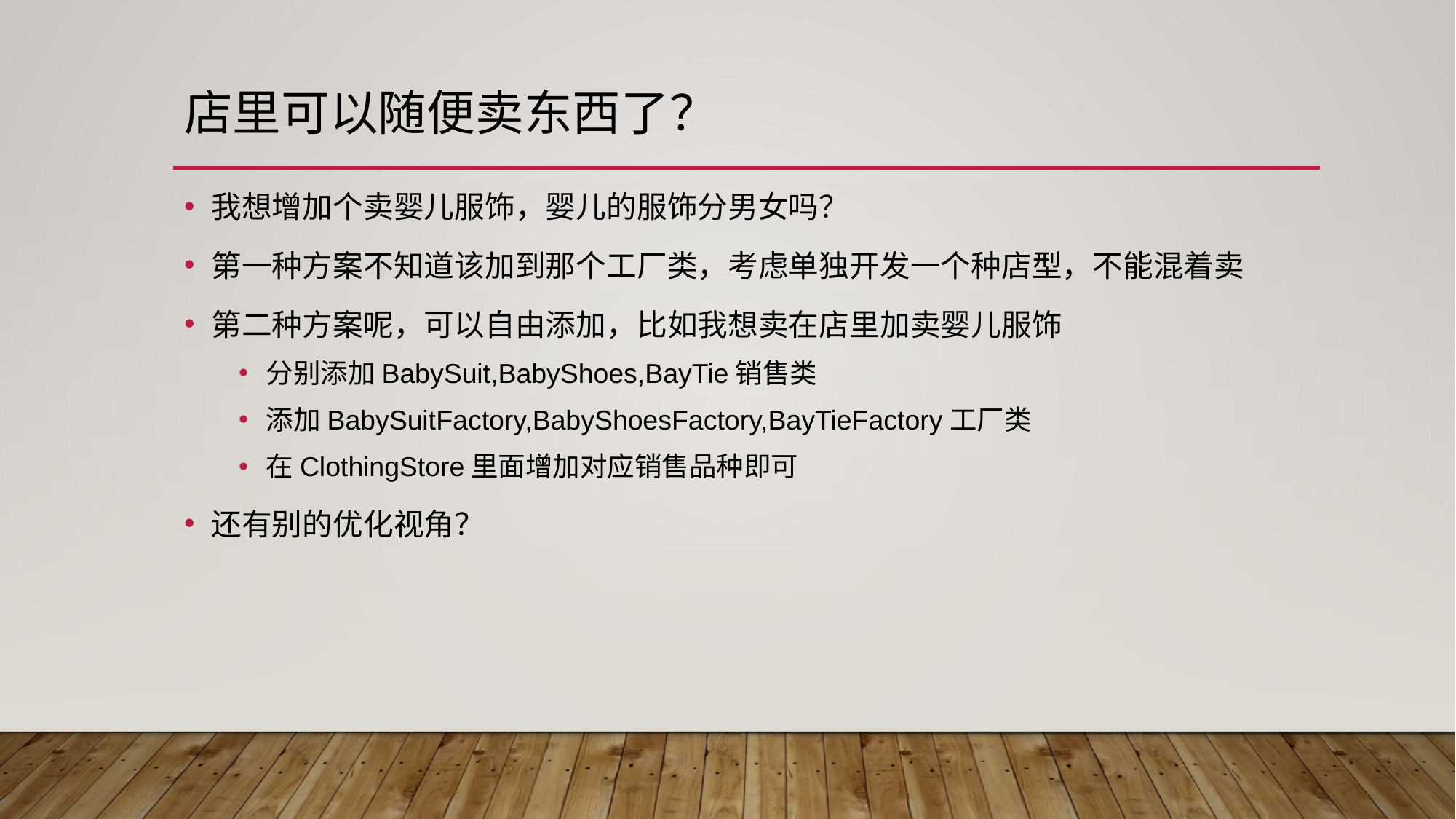

# 店里可以随便卖东西了？
我想增加个卖婴儿服饰，婴儿的服饰分男女吗？
第一种方案不知道该加到那个工厂类，考虑单独开发一个种店型，不能混着卖
第二种方案呢，可以自由添加，比如我想卖在店里加卖婴儿服饰
分别添加BabySuit,BabyShoes,BayTie销售类
添加BabySuitFactory,BabyShoesFactory,BayTieFactory工厂类
在ClothingStore里面增加对应销售品种即可
还有别的优化视角？